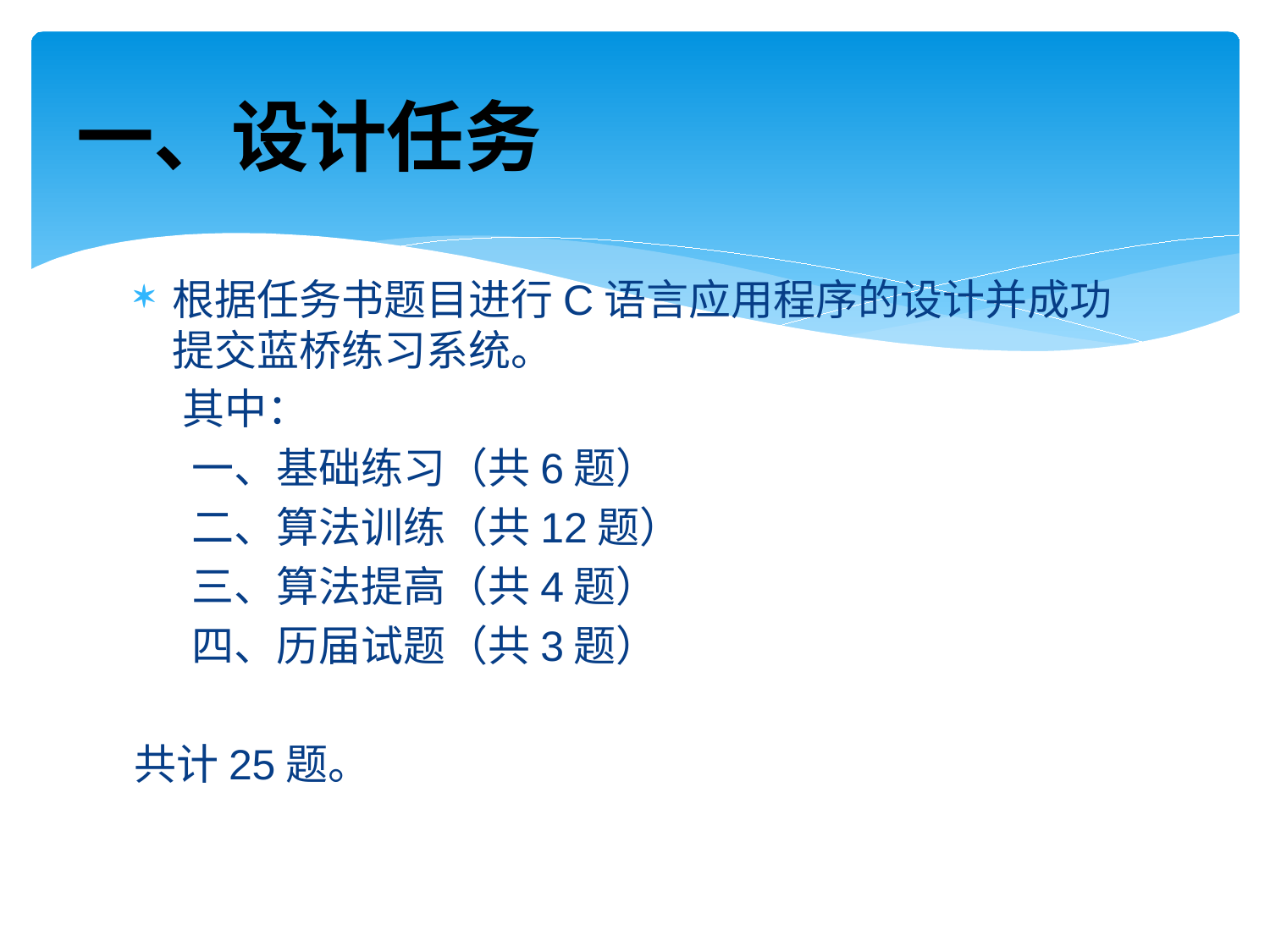

# 一、设计任务
根据任务书题目进行C语言应用程序的设计并成功提交蓝桥练习系统。
    其中：
     一、基础练习（共6题）
     二、算法训练（共12题）
     三、算法提高（共4题）
     四、历届试题（共3题）

共计25题。